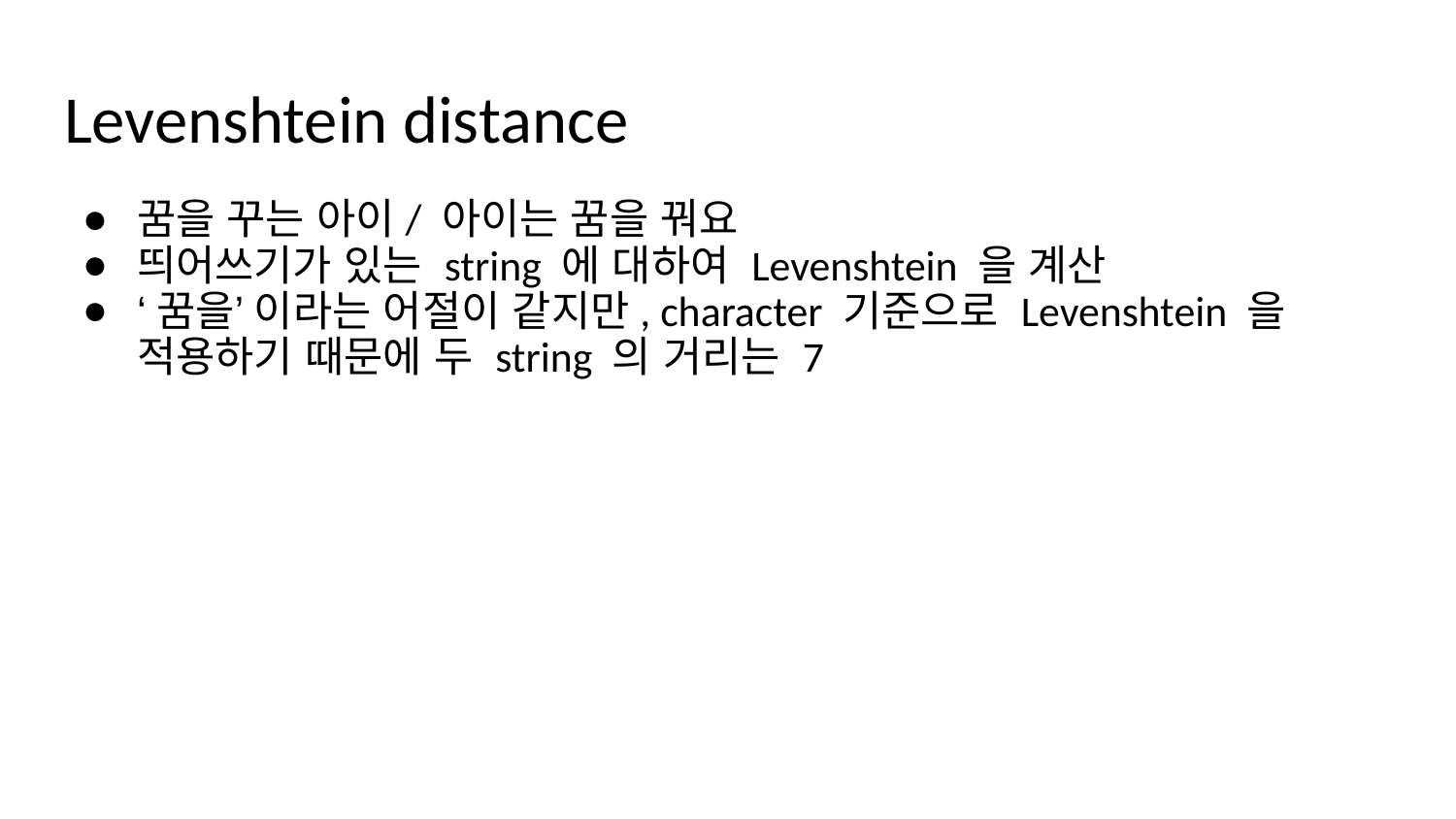

# Levenshtein distance
꿈을 꾸는 아이/ 아이는 꿈을 꿔요
띄어쓰기가 있는 string 에 대하여 Levenshtein 을 계산
‘꿈을’ 이라는 어절이 같지만, character 기준으로 Levenshtein 을 적용하기 때문에 두 string 의 거리는 7